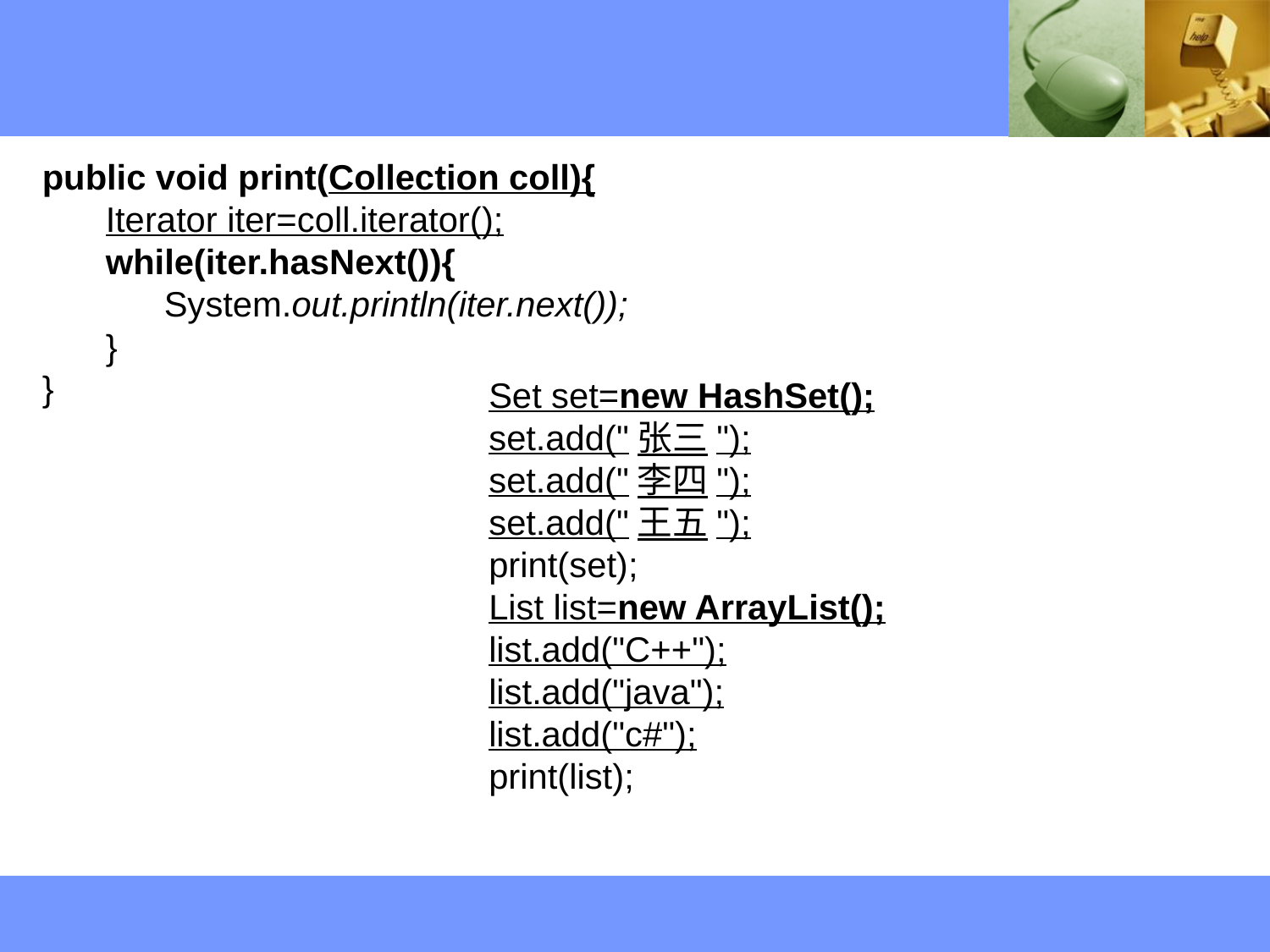

public void print(Collection coll){
Iterator iter=coll.iterator();
while(iter.hasNext()){
      System.out.println(iter.next());
}
}
Set set=new HashSet();
set.add("张三");
set.add("李四");
set.add("王五");
print(set);
List list=new ArrayList();
list.add("C++");
list.add("java");
list.add("c#");
print(list);